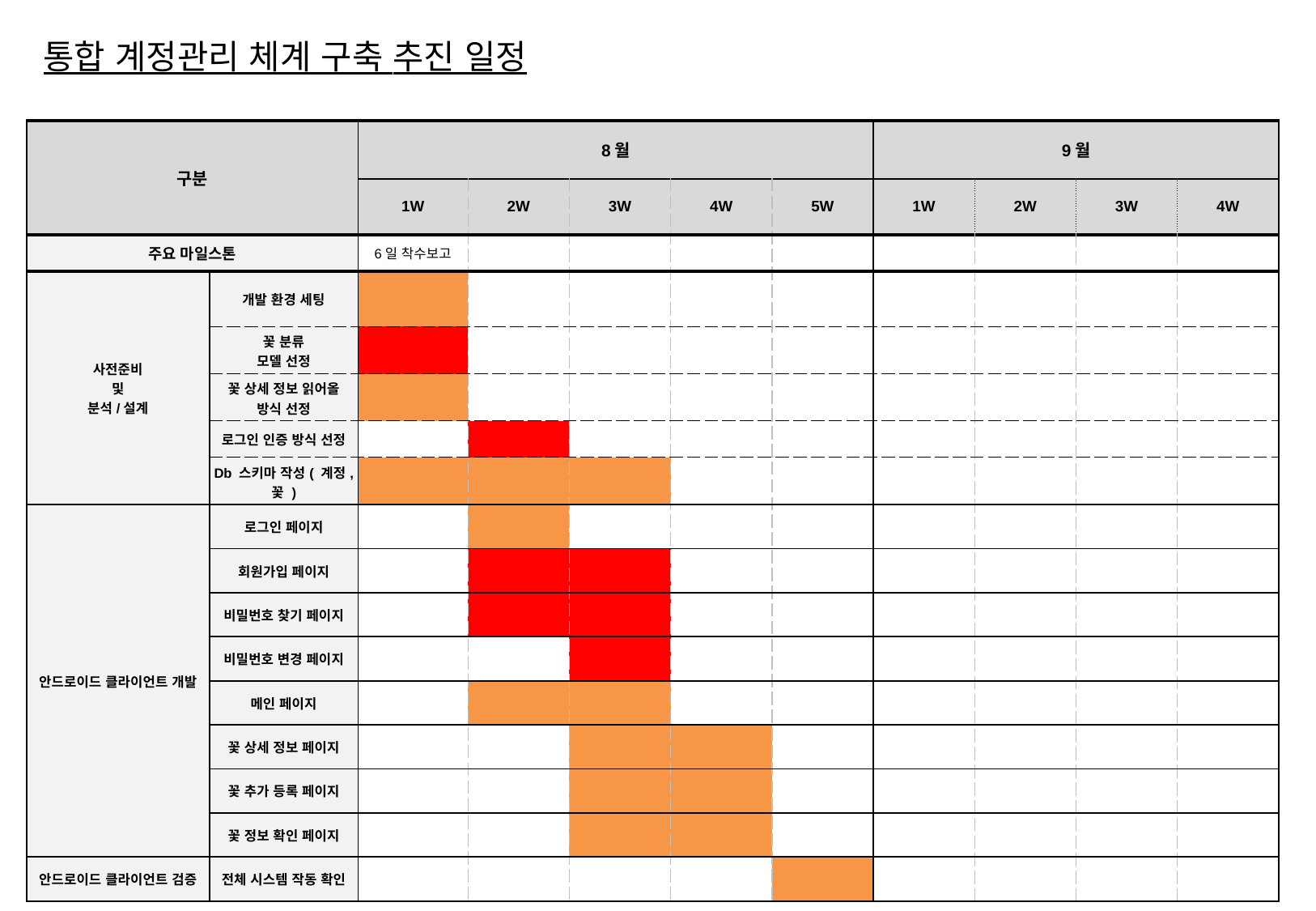

통합 계정관리 체계 구축 추진 일정
| 구분 |  | 8월 |  |  |  |  | 9월 |  |  |  |
| --- | --- | --- | --- | --- | --- | --- | --- | --- | --- | --- |
|  |  | 1W | 2W | 3W | 4W | 5W | 1W | 2W | 3W | 4W |
| 주요 마일스톤 |  | 6일 착수보고 |  |  |  |  |  |  |  |  |
| 사전준비 및 분석/설계 | 개발 환경 세팅 |  |  |  |  |  |  |  |  |  |
|  | 꽃 분류 모델 선정 |  |  |  |  |  |  |  |  |  |
|  | 꽃 상세 정보 읽어올 방식 선정 |  |  |  |  |  |  |  |  |  |
|  | 로그인 인증 방식 선정 |  |  |  |  |  |  |  |  |  |
|  | Db 스키마 작성( 계정, 꽃 ) |  |  |  |  |  |  |  |  |  |
| 안드로이드 클라이언트 개발 | 로그인 페이지 |  |  |  |  |  |  |  |  |  |
|  | 회원가입 페이지 |  |  |  |  |  |  |  |  |  |
|  | 비밀번호 찾기 페이지 |  |  |  |  |  |  |  |  |  |
|  | 비밀번호 변경 페이지 |  |  |  |  |  |  |  |  |  |
|  | 메인 페이지 |  |  |  |  |  |  |  |  |  |
|  | 꽃 상세 정보 페이지 |  |  |  |  |  |  |  |  |  |
|  | 꽃 추가 등록 페이지 |  |  |  |  |  |  |  |  |  |
|  | 꽃 정보 확인 페이지 |  |  |  |  |  |  |  |  |  |
| 안드로이드 클라이언트 검증 | 전체 시스템 작동 확인 |  |  |  |  |  |  |  |  |  |